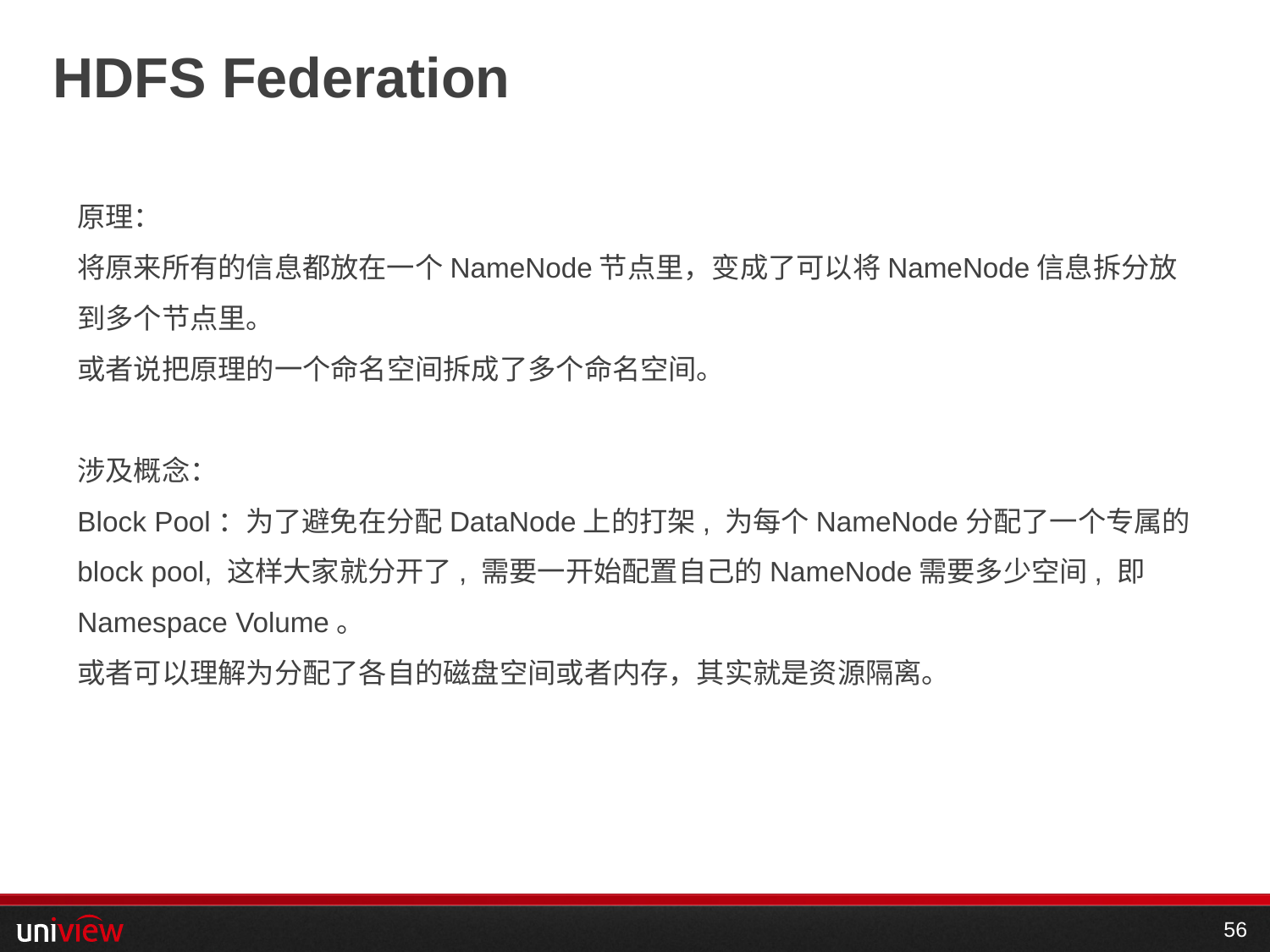

# HDFS Federation
原理：
将原来所有的信息都放在一个NameNode节点里，变成了可以将NameNode信息拆分放到多个节点里。
或者说把原理的一个命名空间拆成了多个命名空间。

涉及概念：
Block Pool：为了避免在分配DataNode上的打架, 为每个NameNode分配了一个专属的block pool, 这样大家就分开了, 需要一开始配置自己的NameNode需要多少空间, 即Namespace Volume。
或者可以理解为分配了各自的磁盘空间或者内存，其实就是资源隔离。